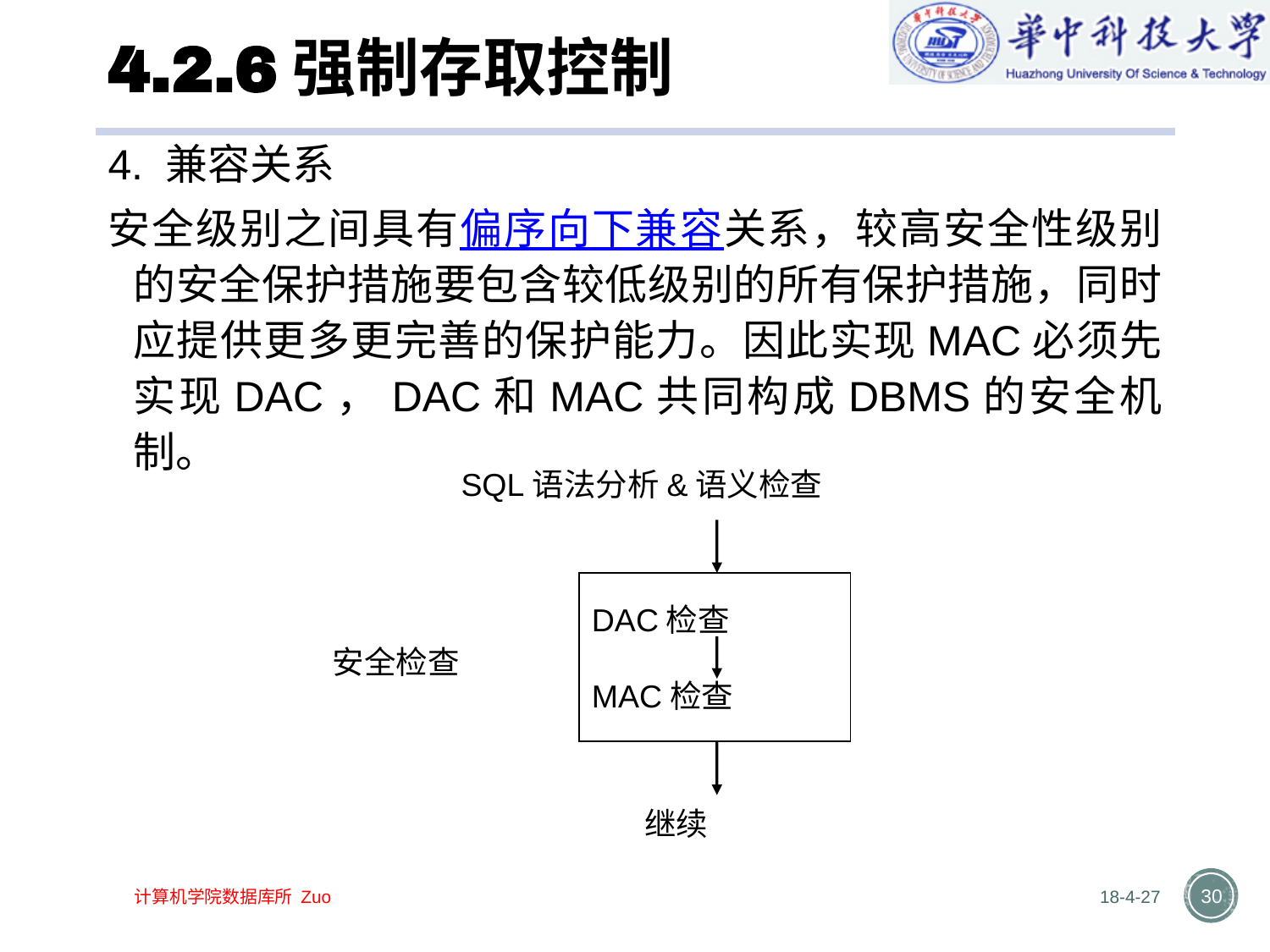

# 4.2.6强制存取控制
4. 兼容关系
安全级别之间具有偏序向下兼容关系，较高安全性级别的安全保护措施要包含较低级别的所有保护措施，同时应提供更多更完善的保护能力。因此实现MAC必须先实现DAC，DAC和MAC共同构成DBMS的安全机制。

SQL语法分析&语义检查

DAC检查

MAC检查
安全检查

继续
18-4-27
30